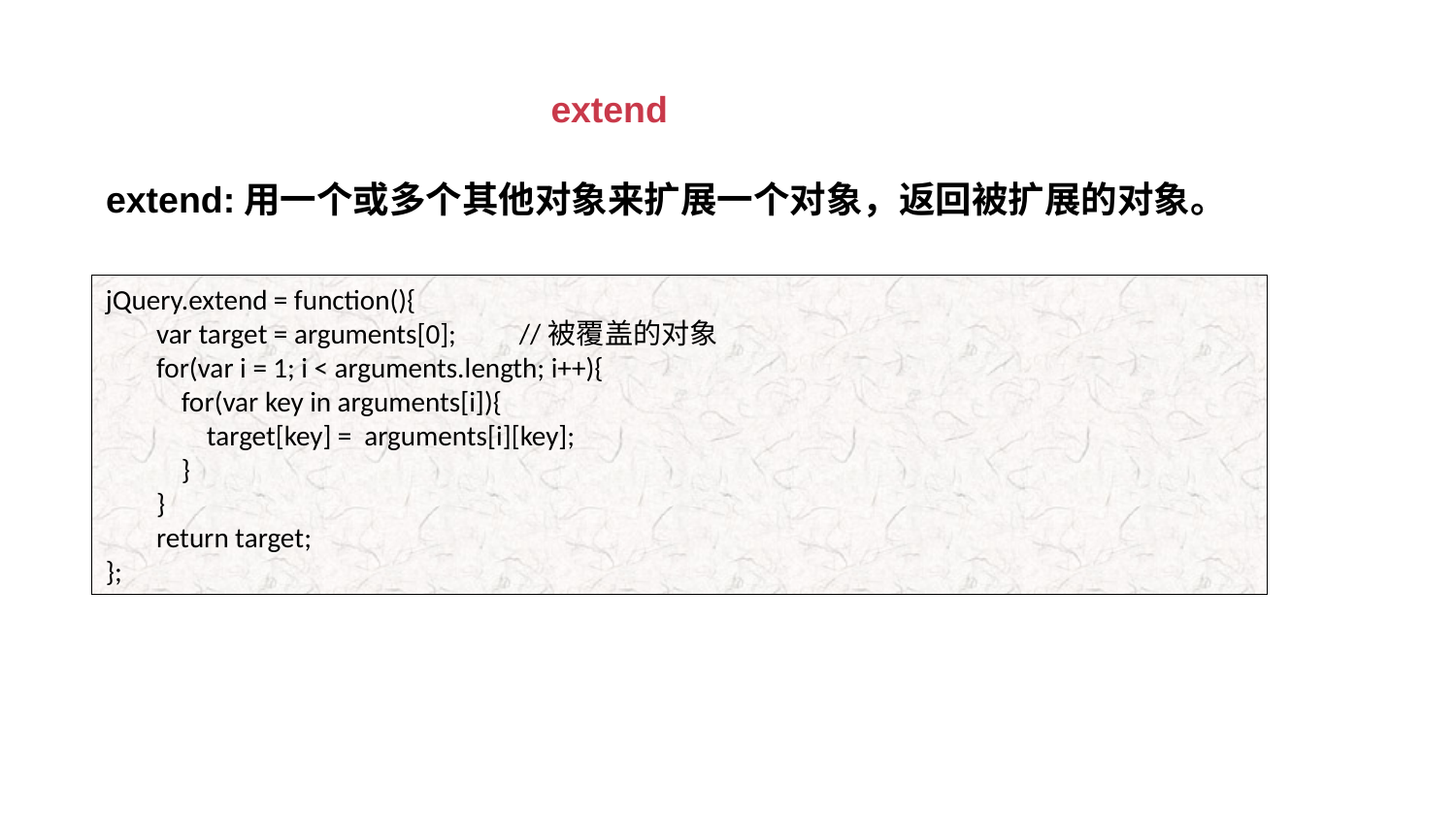

extend
extend:用一个或多个其他对象来扩展一个对象，返回被扩展的对象。
jQuery.extend = function(){
        var target = arguments[0];          //被覆盖的对象
        for(var i = 1; i < arguments.length; i++){
            for(var key in arguments[i]){
                target[key] =  arguments[i][key];
            }
        }
        return target;
};